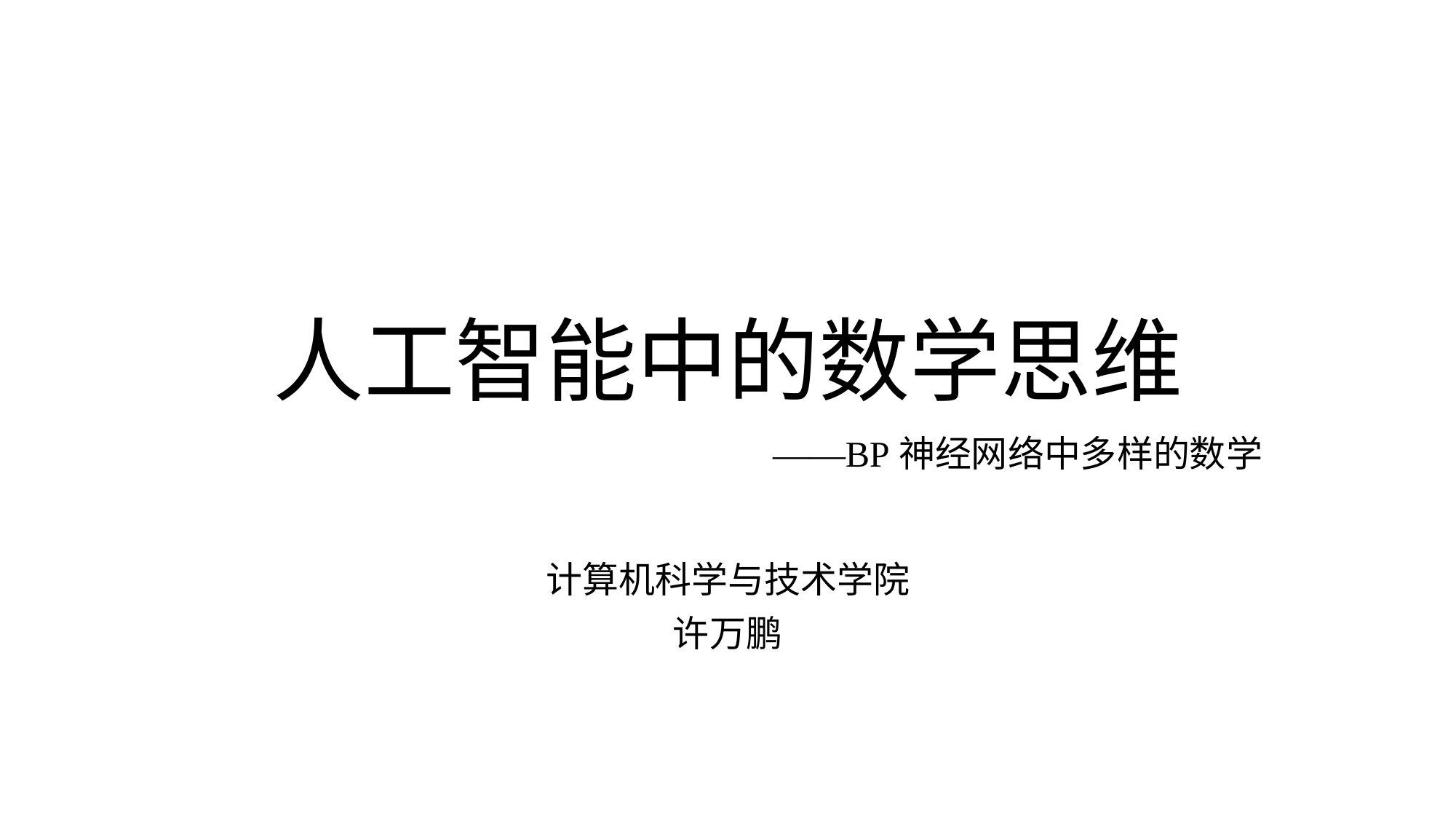

# 人工智能中的数学思维
——BP神经网络中多样的数学
计算机科学与技术学院
许万鹏